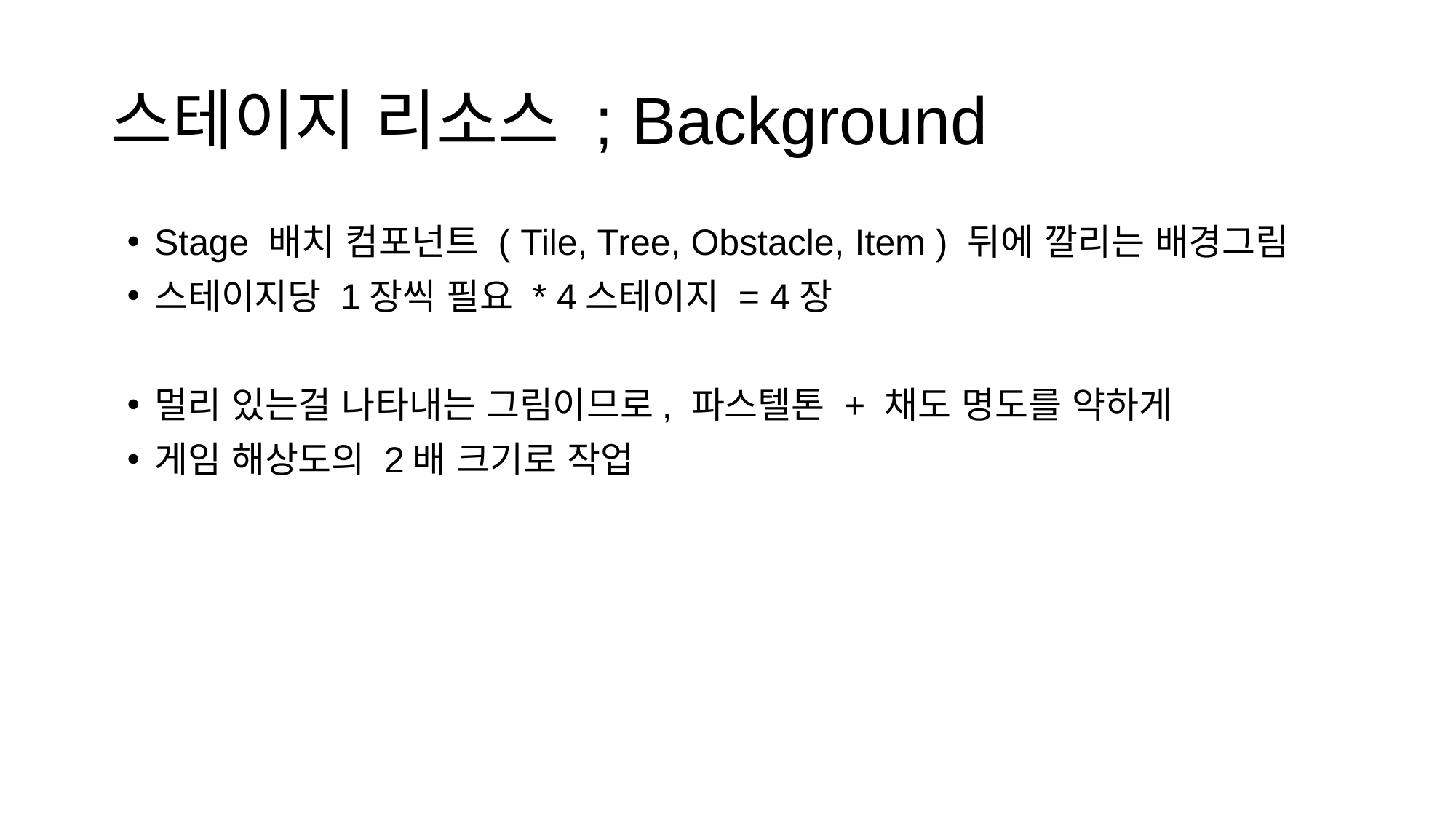

# 스테이지 리소스 ; Background
Stage 배치 컴포넌트 ( Tile, Tree, Obstacle, Item ) 뒤에 깔리는 배경그림
스테이지당 1장씩 필요 * 4스테이지 = 4장

멀리 있는걸 나타내는 그림이므로, 파스텔톤 + 채도 명도를 약하게
게임 해상도의 2배 크기로 작업